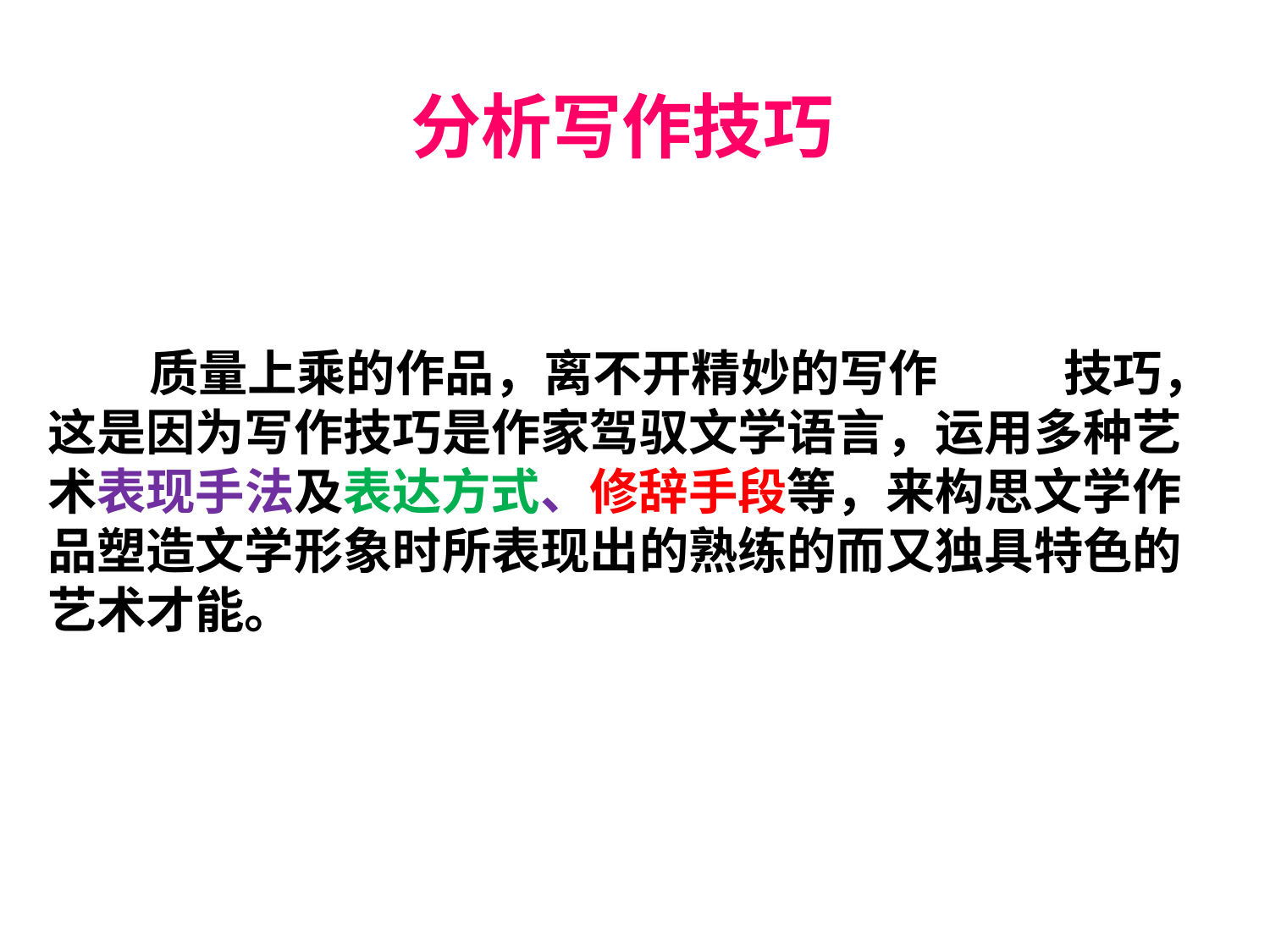

分析写作技巧
        质量上乘的作品，离不开精妙的写作	技巧，这是因为写作技巧是作家驾驭文学语言，运用多种艺术表现手法及表达方式、修辞手段等，来构思文学作品塑造文学形象时所表现出的熟练的而又独具特色的艺术才能。